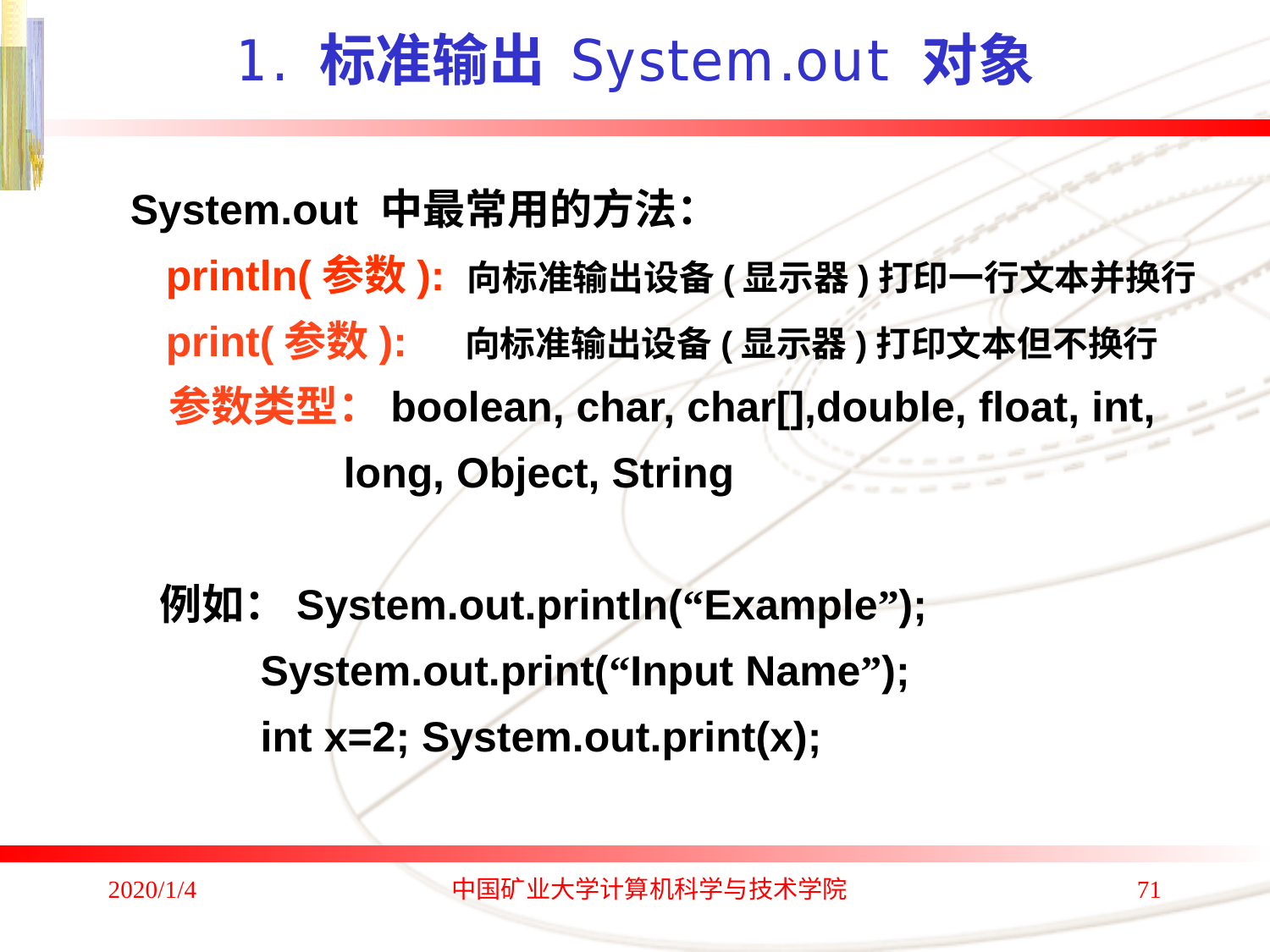

# 1. 标准输出 System.out 对象
System.out 中最常用的方法：
   println(参数): 向标准输出设备(显示器)打印一行文本并换行
   print(参数):    向标准输出设备(显示器)打印文本但不换行
   参数类型：boolean, char, char[],double, float, int,
                  long, Object, String

  例如：System.out.println(“Example”);
           System.out.print(“Input Name”);
           int x=2; System.out.print(x);
2020/1/4
中国矿业大学计算机科学与技术学院
71